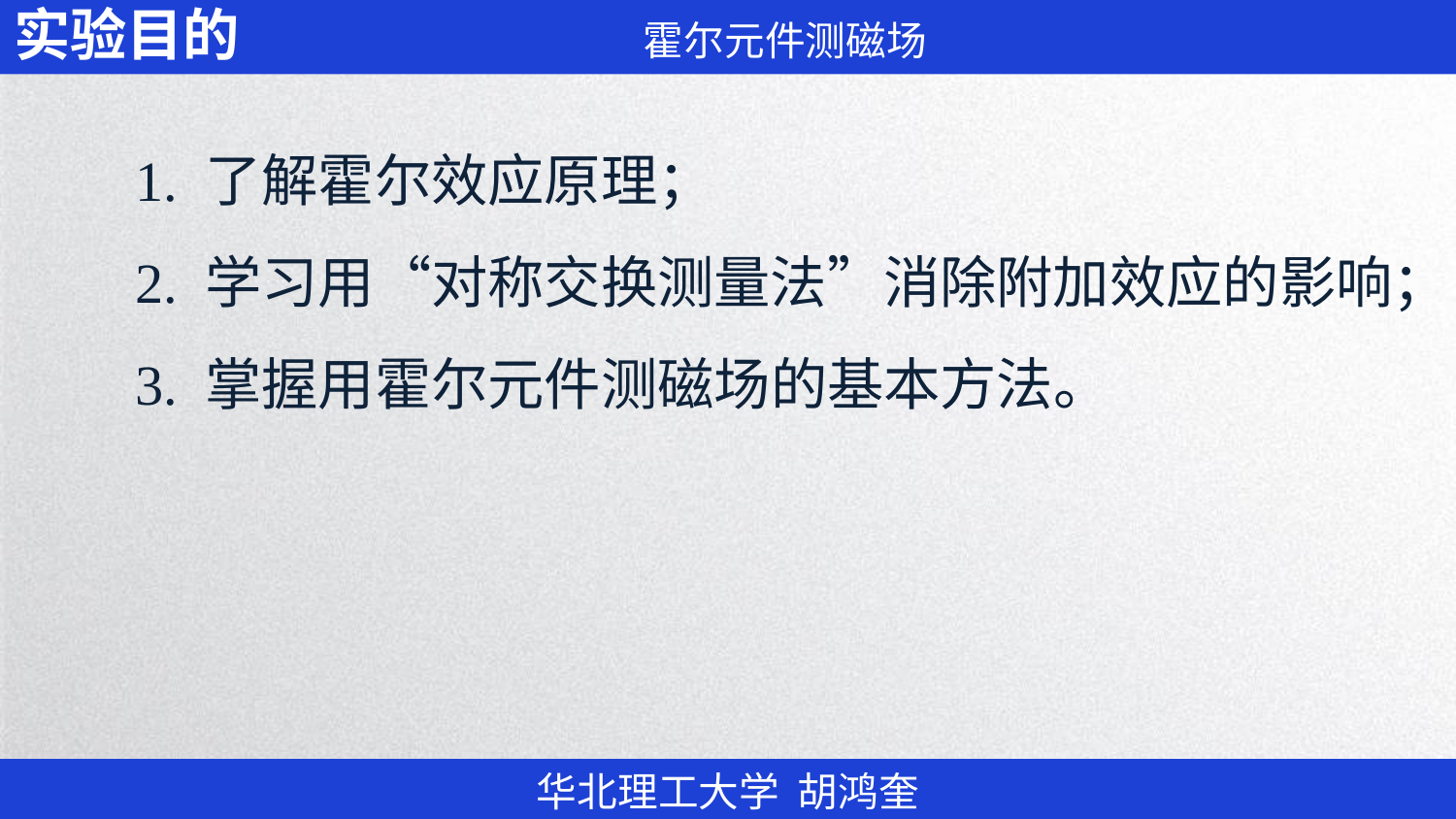

1. 了解霍尔效应原理；
2. 学习用“对称交换测量法”消除附加效应的影响；
3. 掌握用霍尔元件测磁场的基本方法。